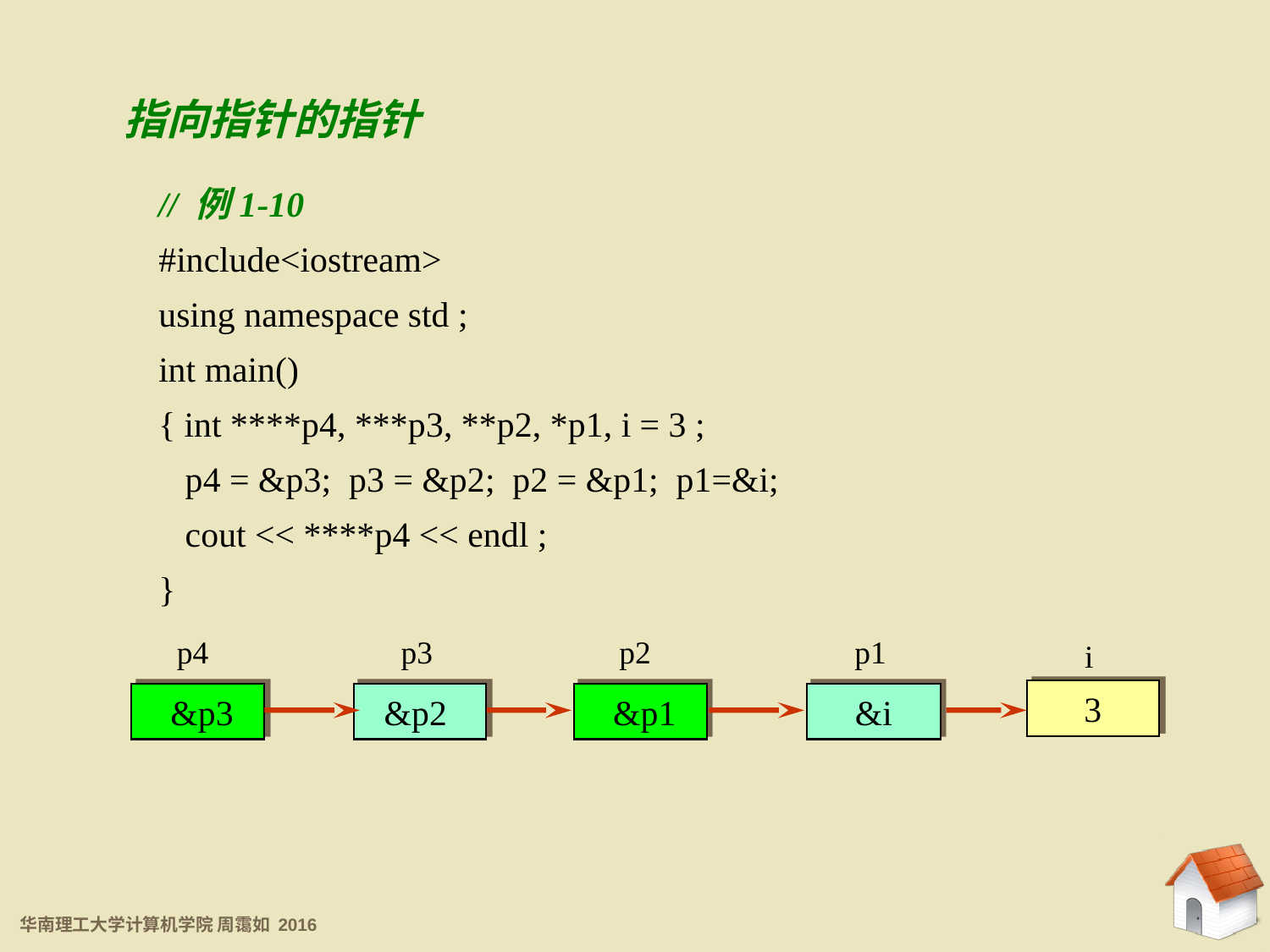

指向指针的指针
// 例1-10
#include<iostream>
using namespace std ;
int main()
{ int ****p4, ***p3, **p2, *p1, i = 3 ;
   p4 = &p3;  p3 = &p2;  p2 = &p1;  p1=&i;
   cout << ****p4 << endl ;
}
p4
   &p3
p3
  &p2
p2
   &p1
p1
    &i
i
     3